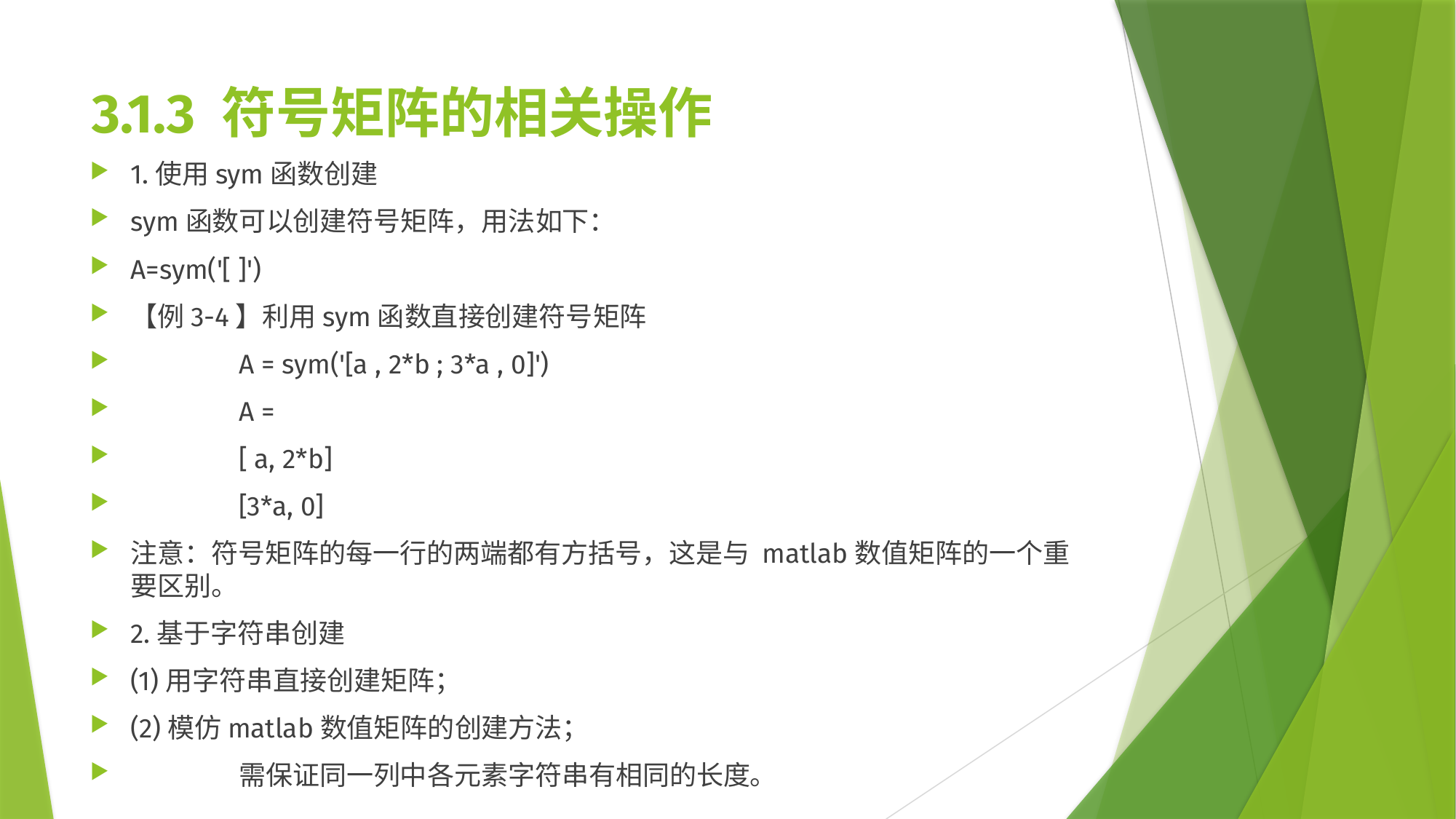

# 3.1.3 符号矩阵的相关操作
1.使用sym函数创建
sym函数可以创建符号矩阵，用法如下：
A=sym('[ ]')
【例3-4】利用sym函数直接创建符号矩阵
	A = sym('[a , 2*b ; 3*a , 0]')
	A =
		[ a, 2*b]
		[3*a, 0]
注意：符号矩阵的每一行的两端都有方括号，这是与 matlab数值矩阵的一个重要区别。
2.基于字符串创建
(1)用字符串直接创建矩阵；
(2)模仿matlab数值矩阵的创建方法；
	需保证同一列中各元素字符串有相同的长度。